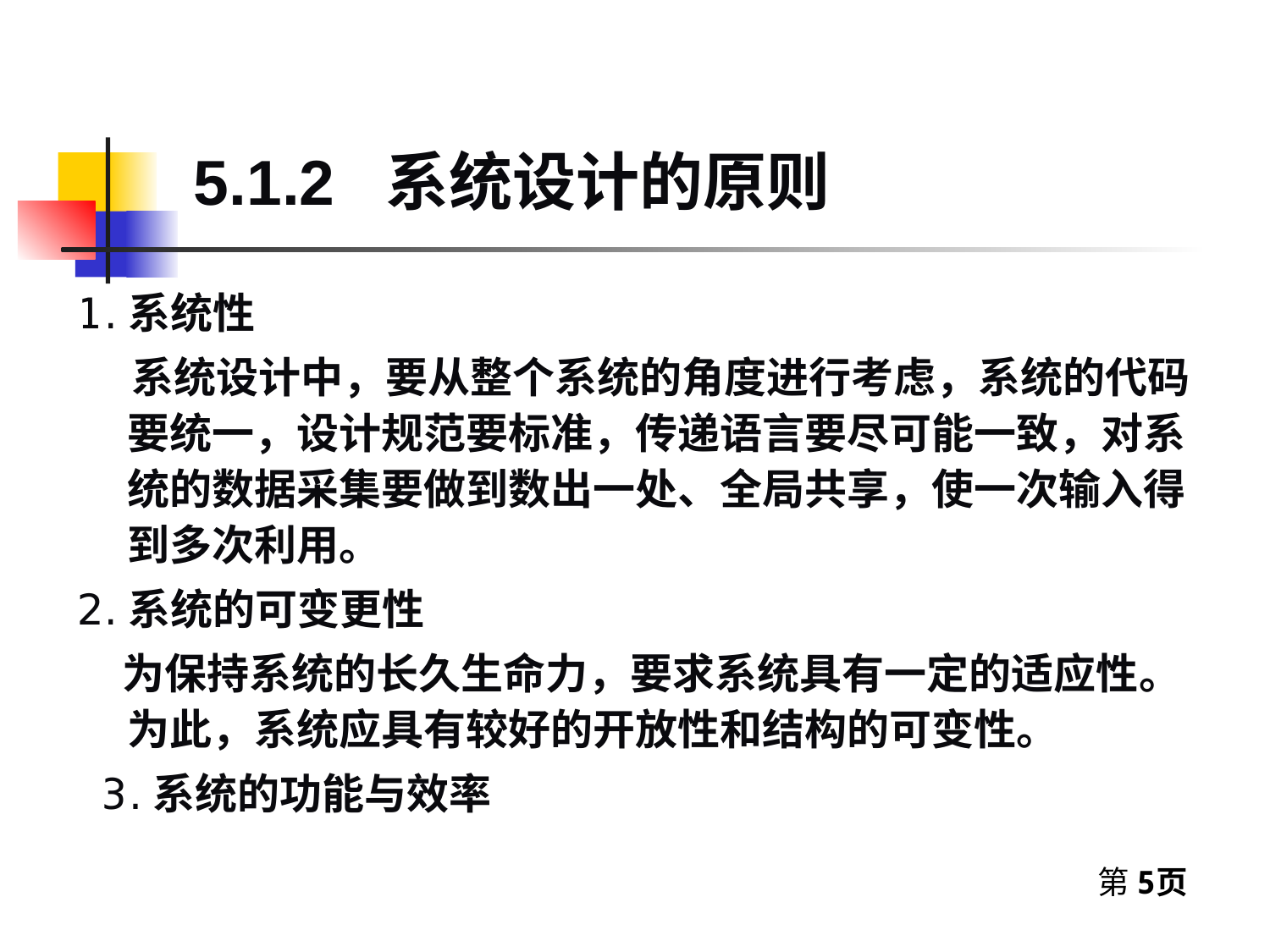

5.1.2  系统设计的原则
1.系统性
  系统设计中，要从整个系统的角度进行考虑，系统的代码要统一，设计规范要标准，传递语言要尽可能一致，对系统的数据采集要做到数出一处、全局共享，使一次输入得到多次利用。
2.系统的可变更性
 为保持系统的长久生命力，要求系统具有一定的适应性。为此，系统应具有较好的开放性和结构的可变性。
3.系统的功能与效率